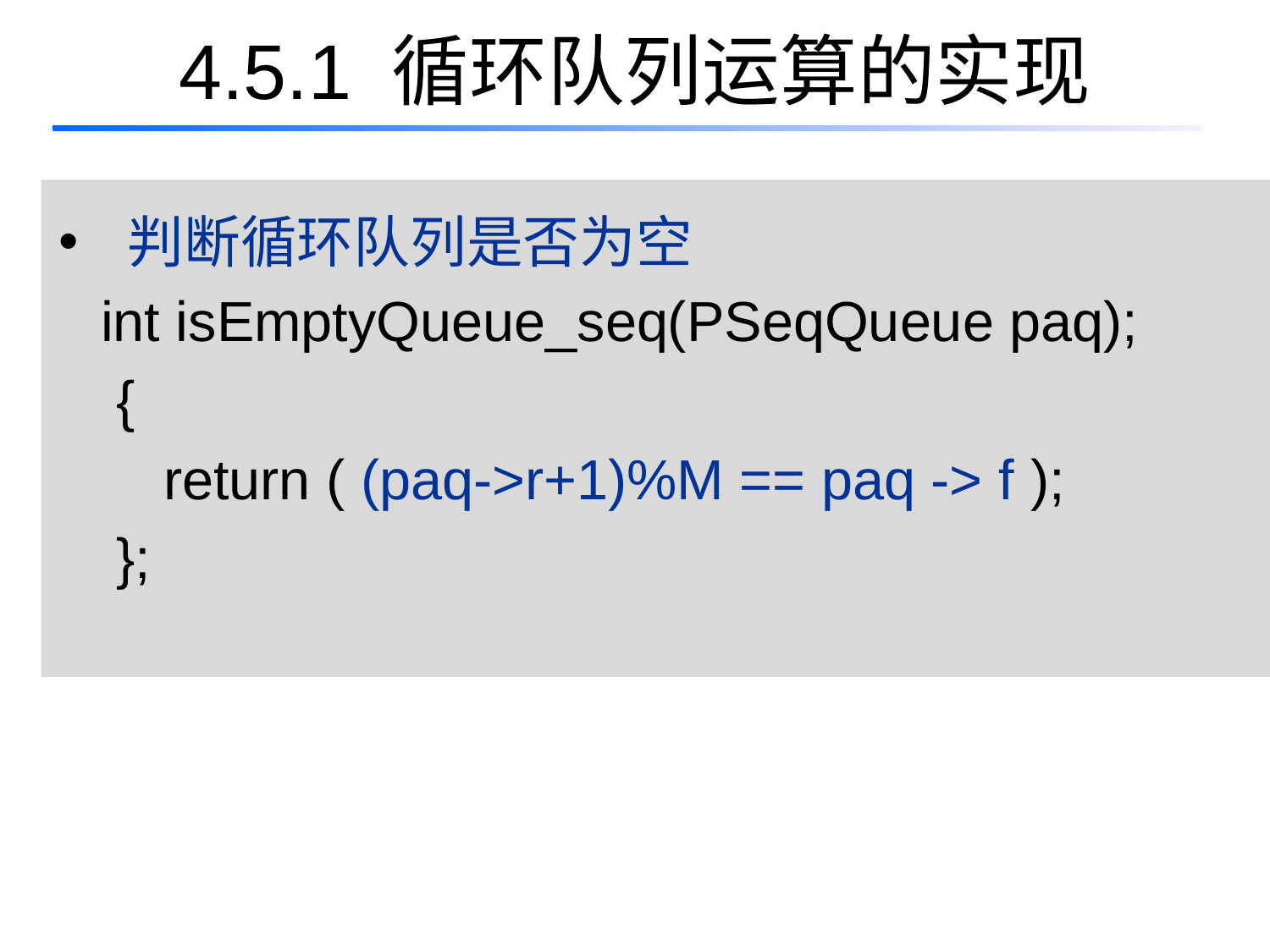

# 4.5.1 循环队列运算的实现

  判断循环队列是否为空
   int isEmptyQueue_seq(PSeqQueue paq);
    {
       return ( (paq->r+1)%M == paq -> f );
    };